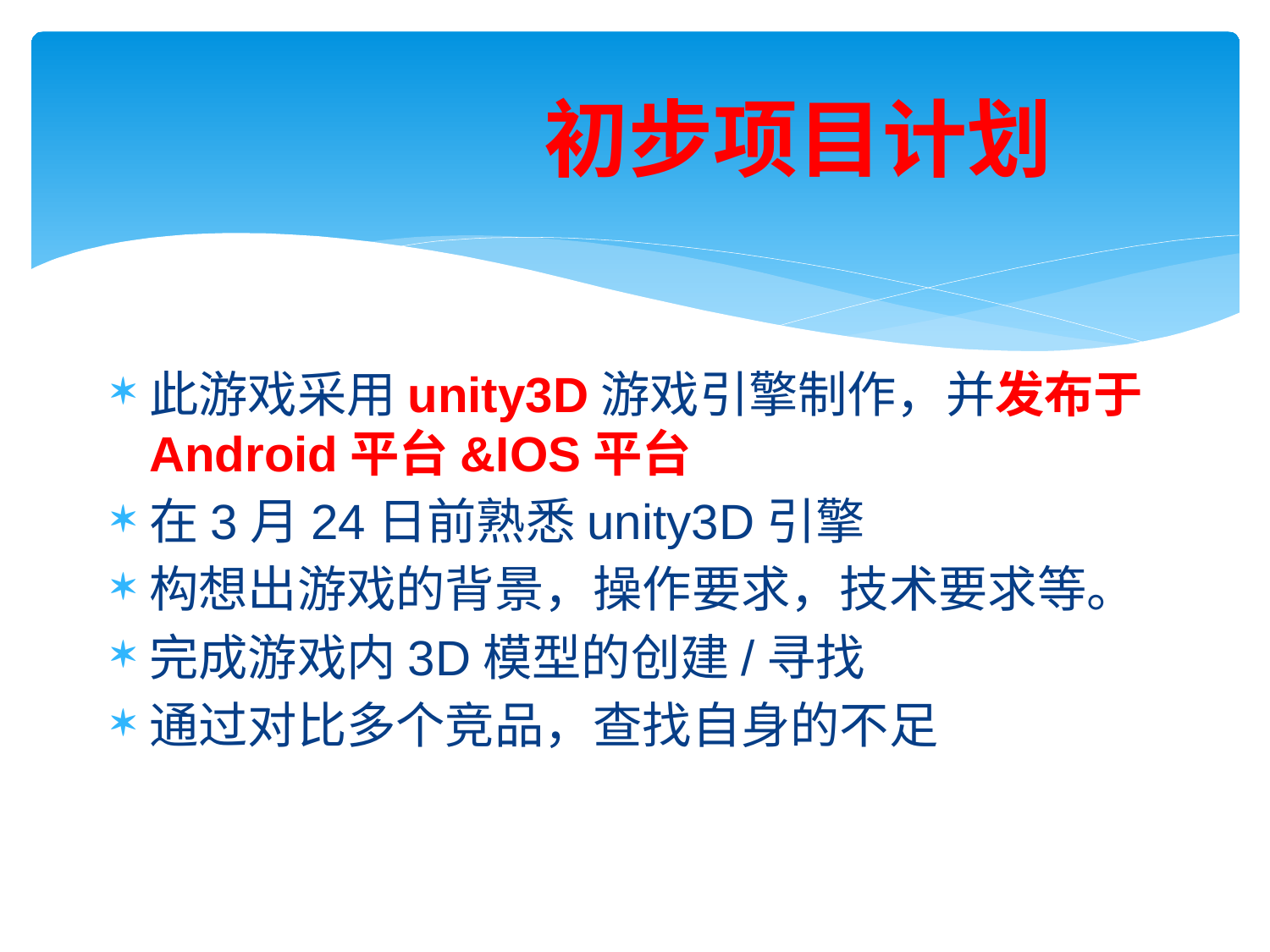

# 初步项目计划
此游戏采用unity3D游戏引擎制作，并发布于Android平台&IOS平台
在3月24日前熟悉unity3D引擎
构想出游戏的背景，操作要求，技术要求等。
完成游戏内3D模型的创建/寻找
通过对比多个竞品，查找自身的不足